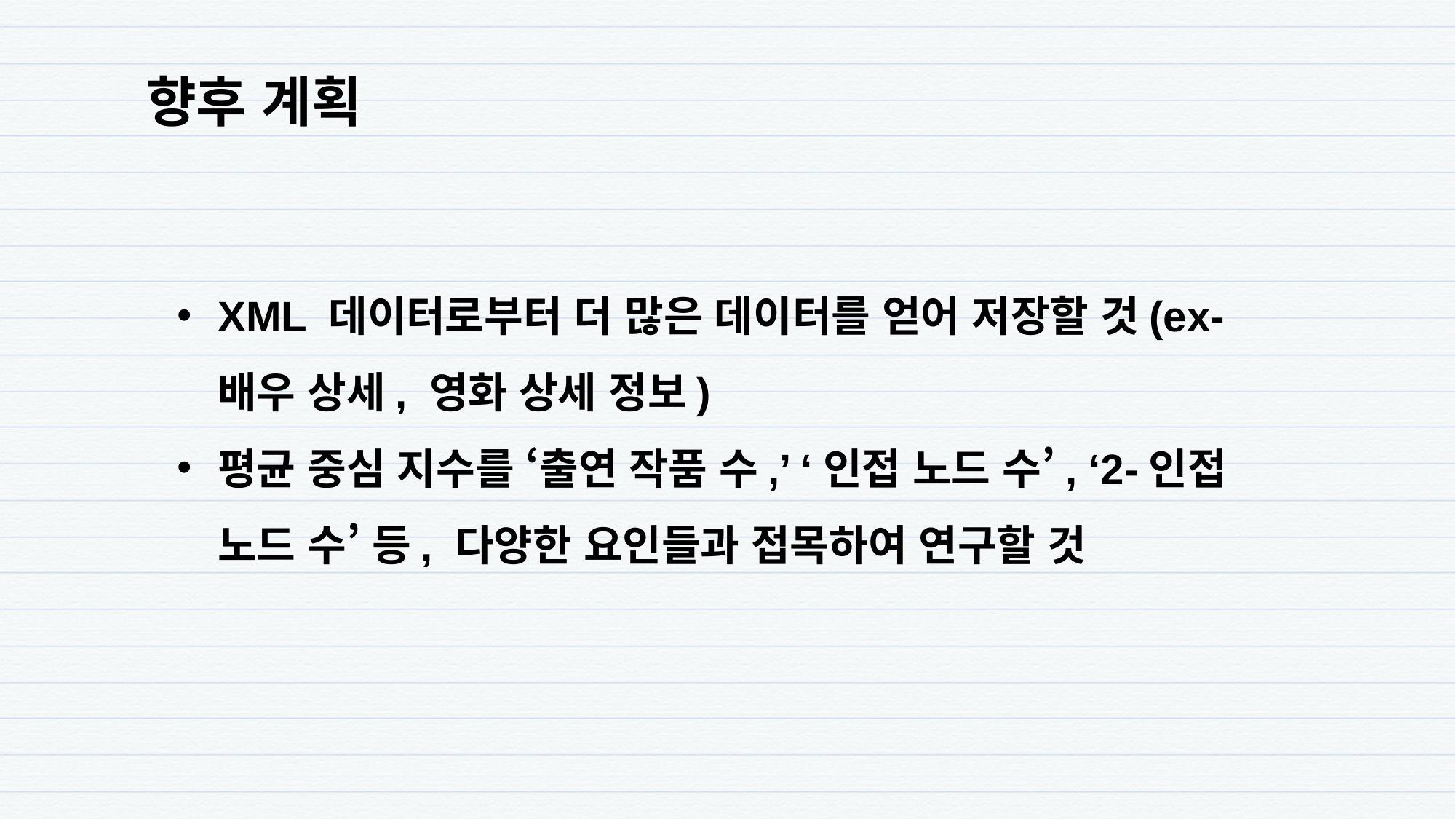

향후 계획
XML 데이터로부터 더 많은 데이터를 얻어 저장할 것(ex- 배우 상세, 영화 상세 정보)
평균 중심 지수를 ‘출연 작품 수,’ ‘인접 노드 수’, ‘2-인접 노드 수’ 등, 다양한 요인들과 접목하여 연구할 것